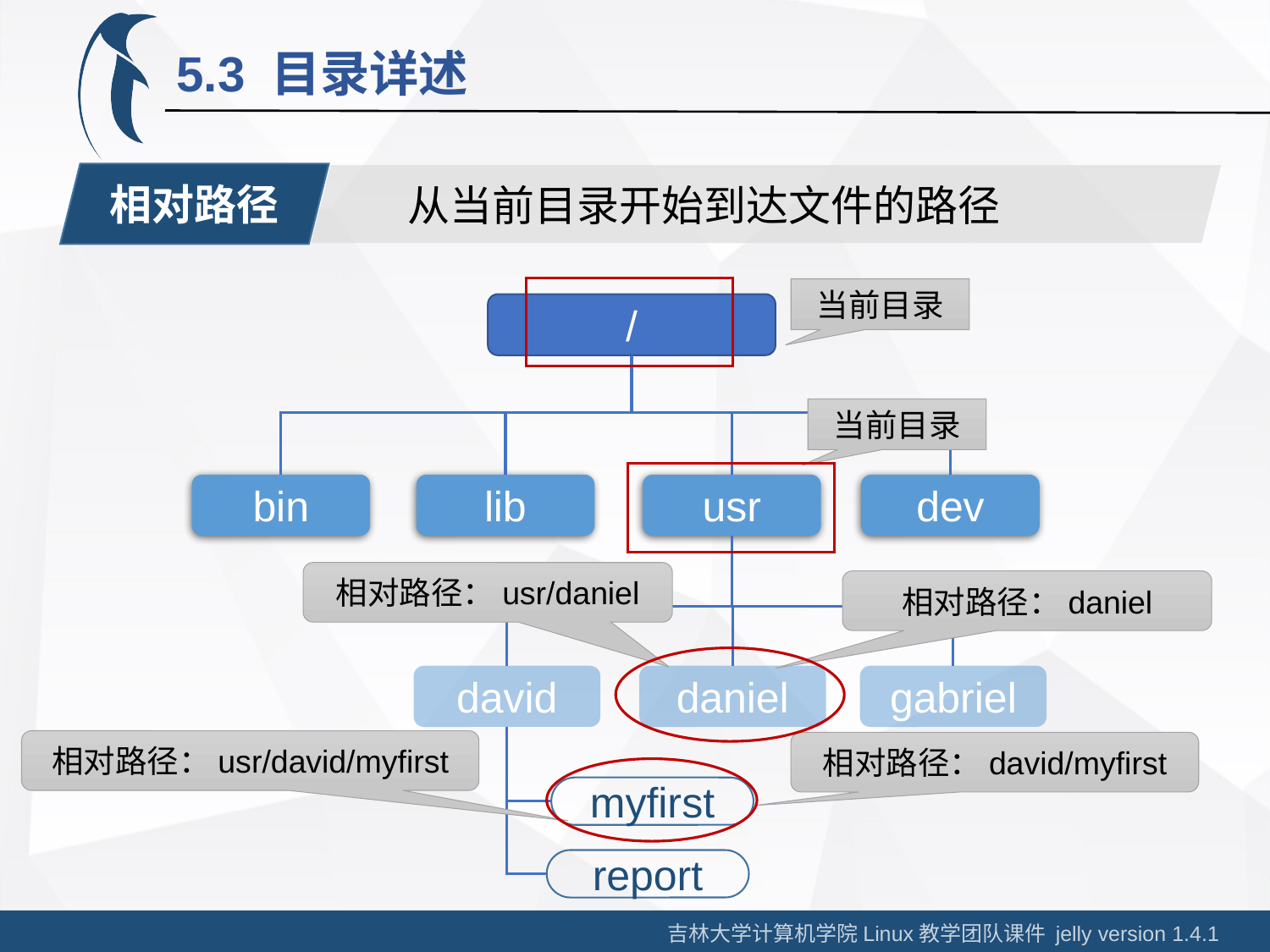

5.3 目录详述
相对路径
从当前目录开始到达文件的路径

当前目录
/
dev
usr
lib
bin
gabriel
david
daniel
myfirst
report
当前目录

相对路径：usr/daniel
相对路径：daniel

相对路径：usr/david/myfirst
相对路径：david/myfirst